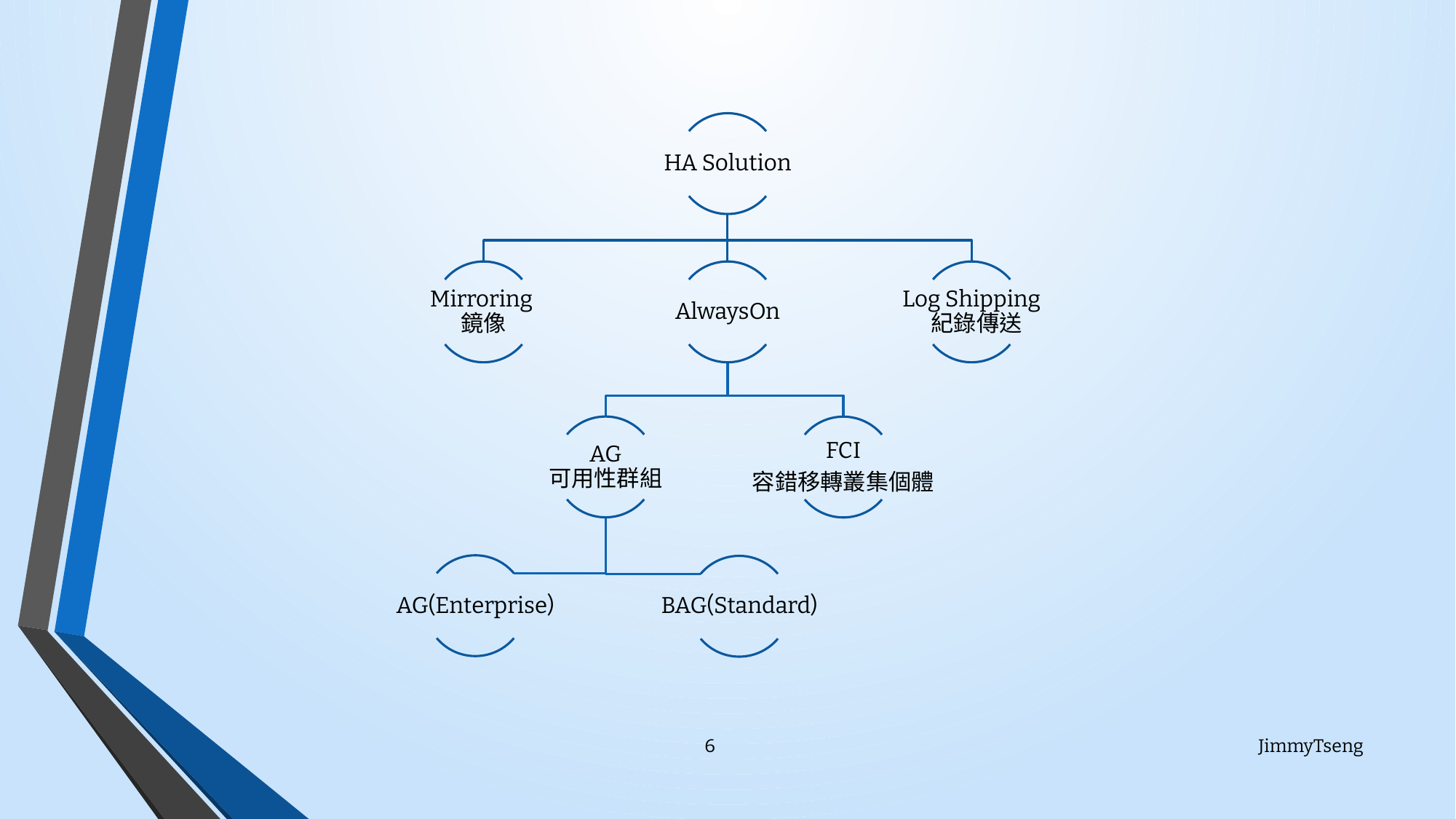

HA Solution
Mirroring
鏡像
AlwaysOn
AG
可用性群組
BAG(Standard)
AG(Enterprise)
FCI
容錯移轉叢集個體
Log Shipping
 紀錄傳送
6
JimmyTseng